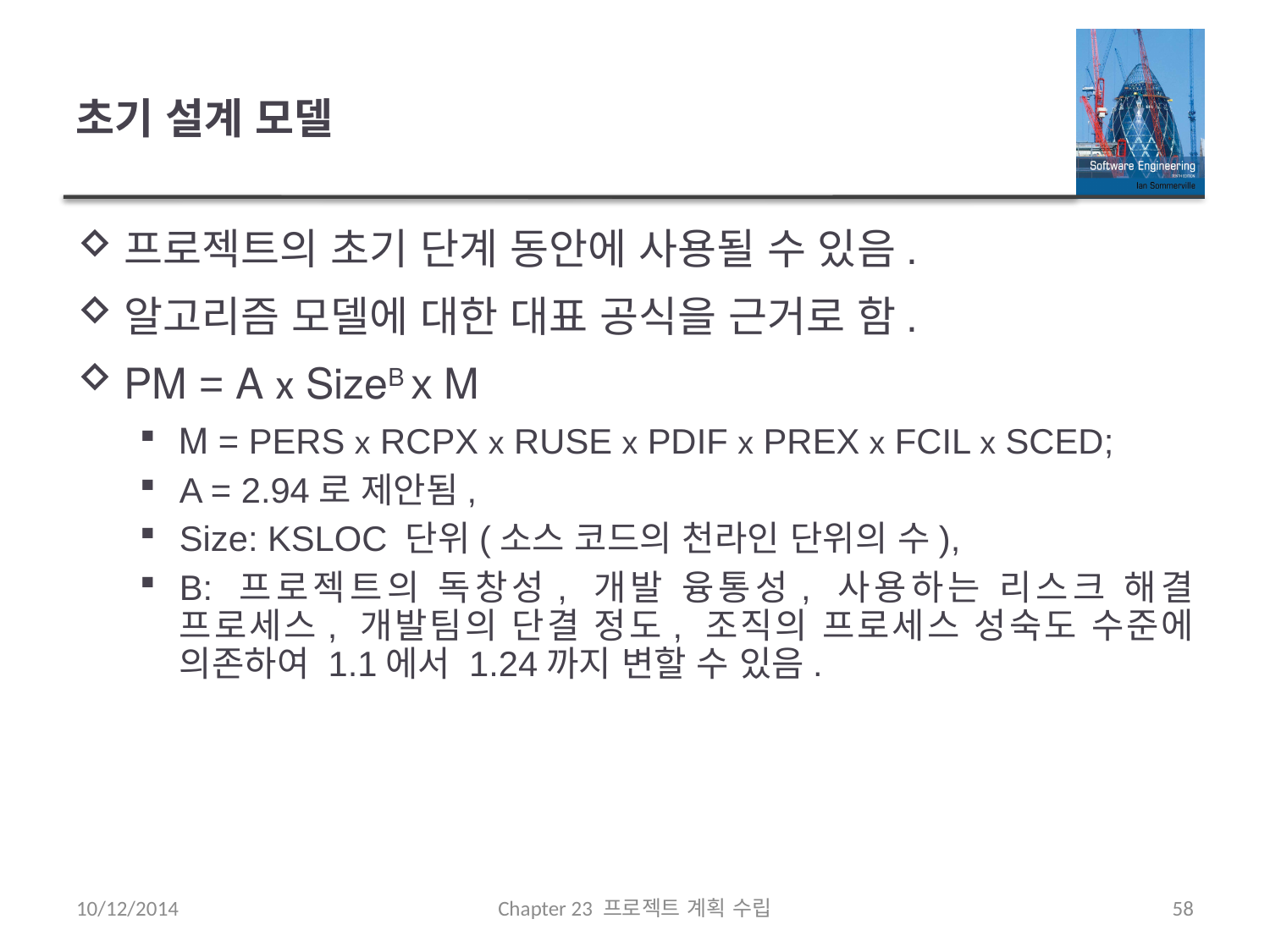

# 초기 설계 모델
프로젝트의 초기 단계 동안에 사용될 수 있음.
알고리즘 모델에 대한 대표 공식을 근거로 함.
PM = A x SizeB x M
M = PERS x RCPX x RUSE x PDIF x PREX x FCIL x SCED;
A = 2.94로 제안됨,
Size: KSLOC 단위(소스 코드의 천라인 단위의 수),
B: 프로젝트의 독창성, 개발 융통성, 사용하는 리스크 해결 프로세스, 개발팀의 단결 정도, 조직의 프로세스 성숙도 수준에 의존하여 1.1에서 1.24까지 변할 수 있음.
10/12/2014
Chapter 23 프로젝트 계획 수립
58